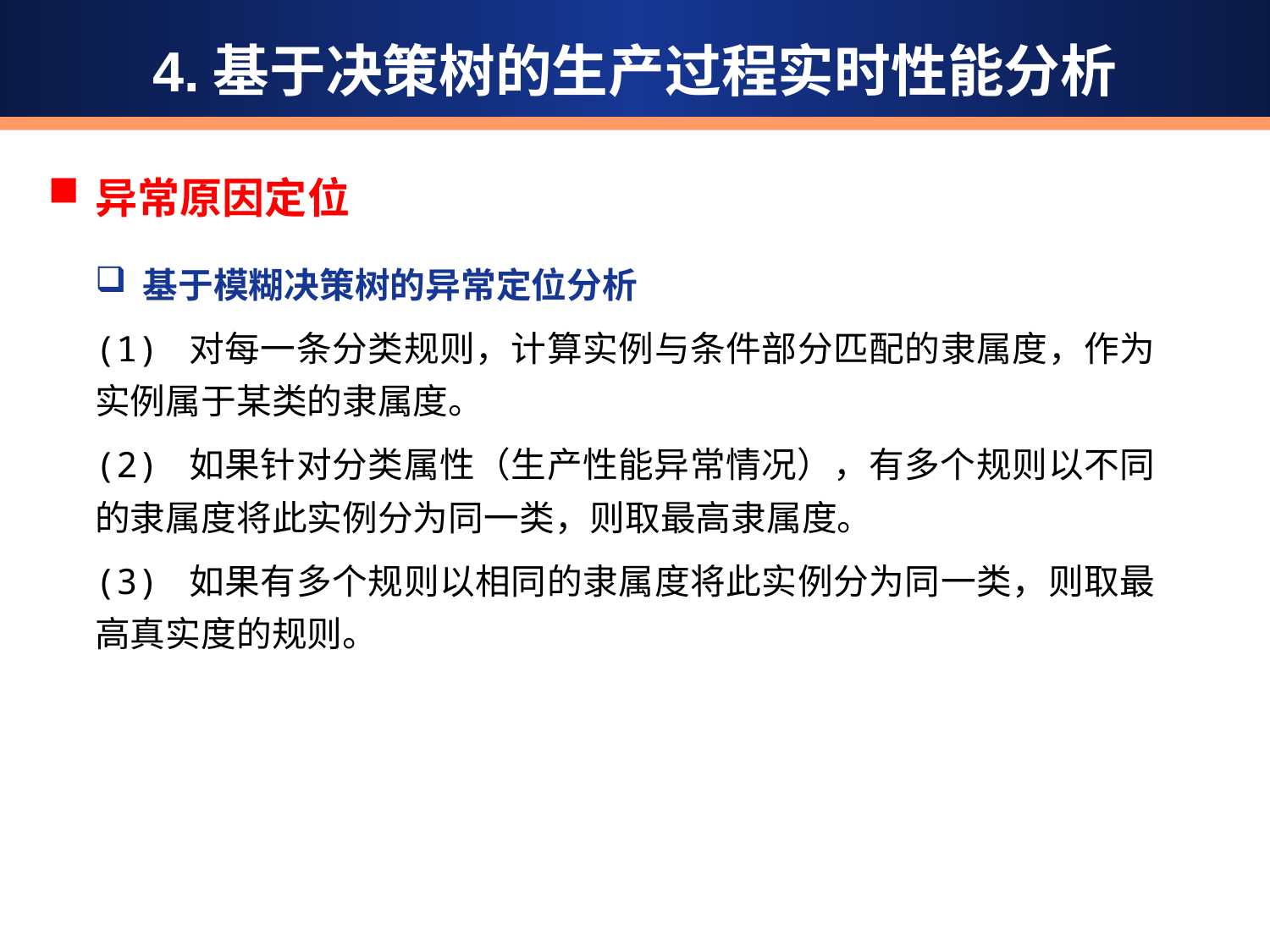

4.基于决策树的生产过程实时性能分析
异常原因定位
基于模糊决策树的异常定位分析
(1) 对每一条分类规则，计算实例与条件部分匹配的隶属度，作为实例属于某类的隶属度。
(2) 如果针对分类属性（生产性能异常情况），有多个规则以不同的隶属度将此实例分为同一类，则取最高隶属度。
(3) 如果有多个规则以相同的隶属度将此实例分为同一类，则取最高真实度的规则。